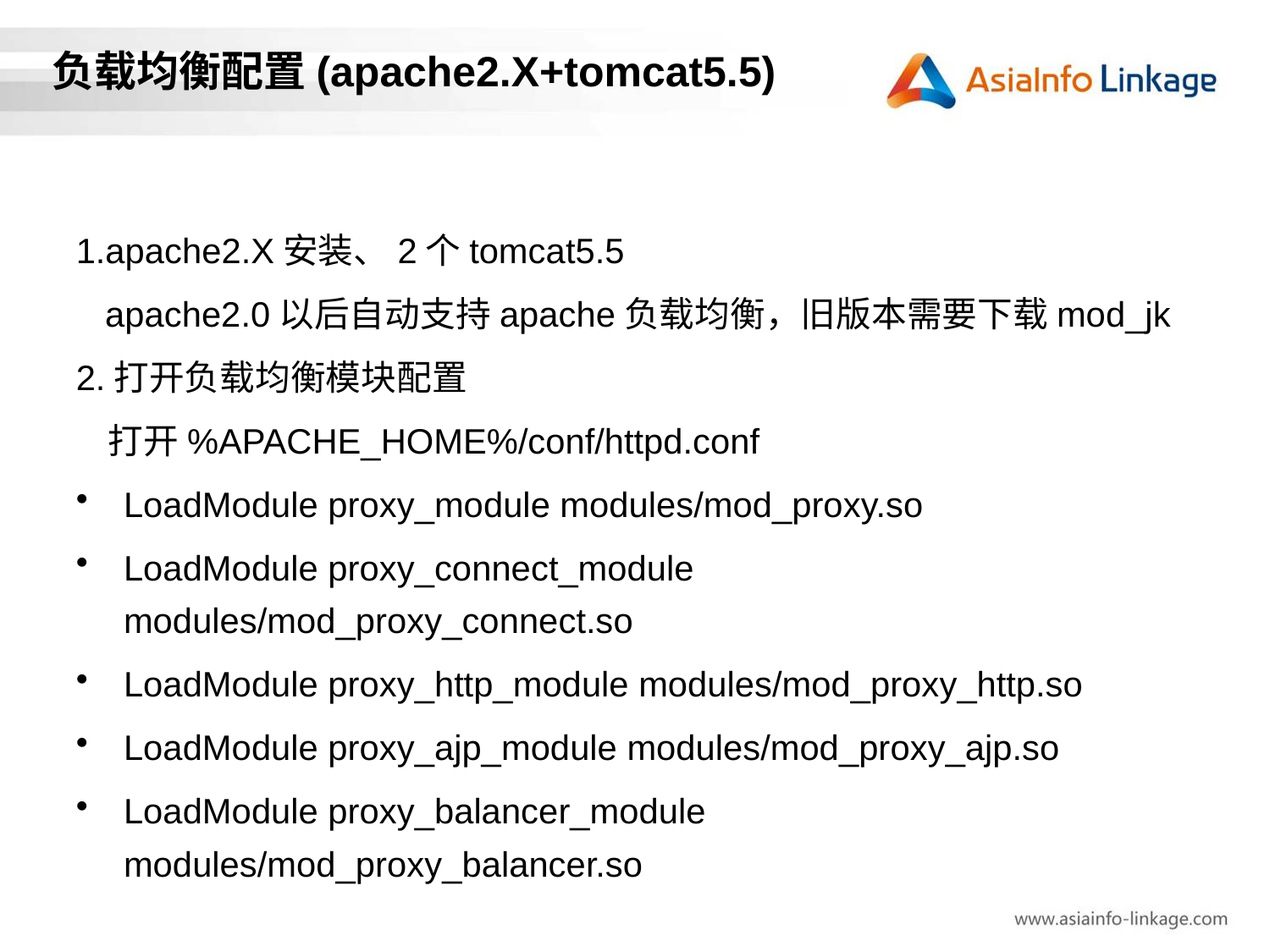

# 负载均衡配置(apache2.X+tomcat5.5)

1.apache2.X安装、2个tomcat5.5
   apache2.0以后自动支持apache负载均衡，旧版本需要下载mod_jk
2.打开负载均衡模块配置
   打开%APACHE_HOME%/conf/httpd.conf
LoadModule proxy_module modules/mod_proxy.so
LoadModule proxy_connect_module modules/mod_proxy_connect.so
LoadModule proxy_http_module modules/mod_proxy_http.so
LoadModule proxy_ajp_module modules/mod_proxy_ajp.so
LoadModule proxy_balancer_module modules/mod_proxy_balancer.so